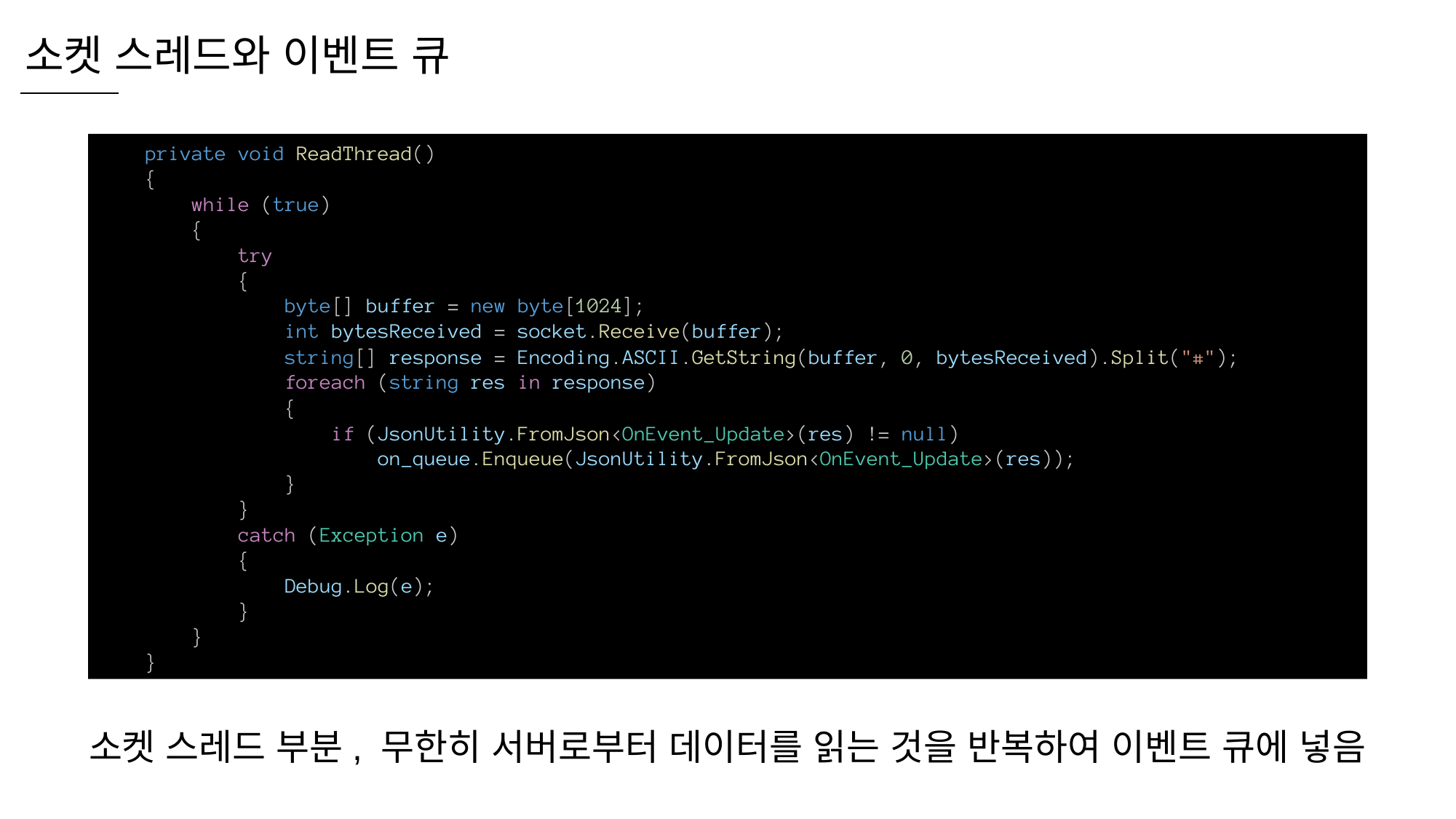

소켓 스레드와 이벤트 큐
    private void ReadThread()
    {
        while (true)
        {
            try
            {
                byte[] buffer = new byte[1024];
                int bytesReceived = socket.Receive(buffer);
                string[] response = Encoding.ASCII.GetString(buffer, 0, bytesReceived).Split("#");
                foreach (string res in response)
                {
                    if (JsonUtility.FromJson<OnEvent_Update>(res) != null)
                        on_queue.Enqueue(JsonUtility.FromJson<OnEvent_Update>(res));
                }
            }
            catch (Exception e)
            {
                Debug.Log(e);
            }
        }
    }
소켓 스레드 부분, 무한히 서버로부터 데이터를 읽는 것을 반복하여 이벤트 큐에 넣음